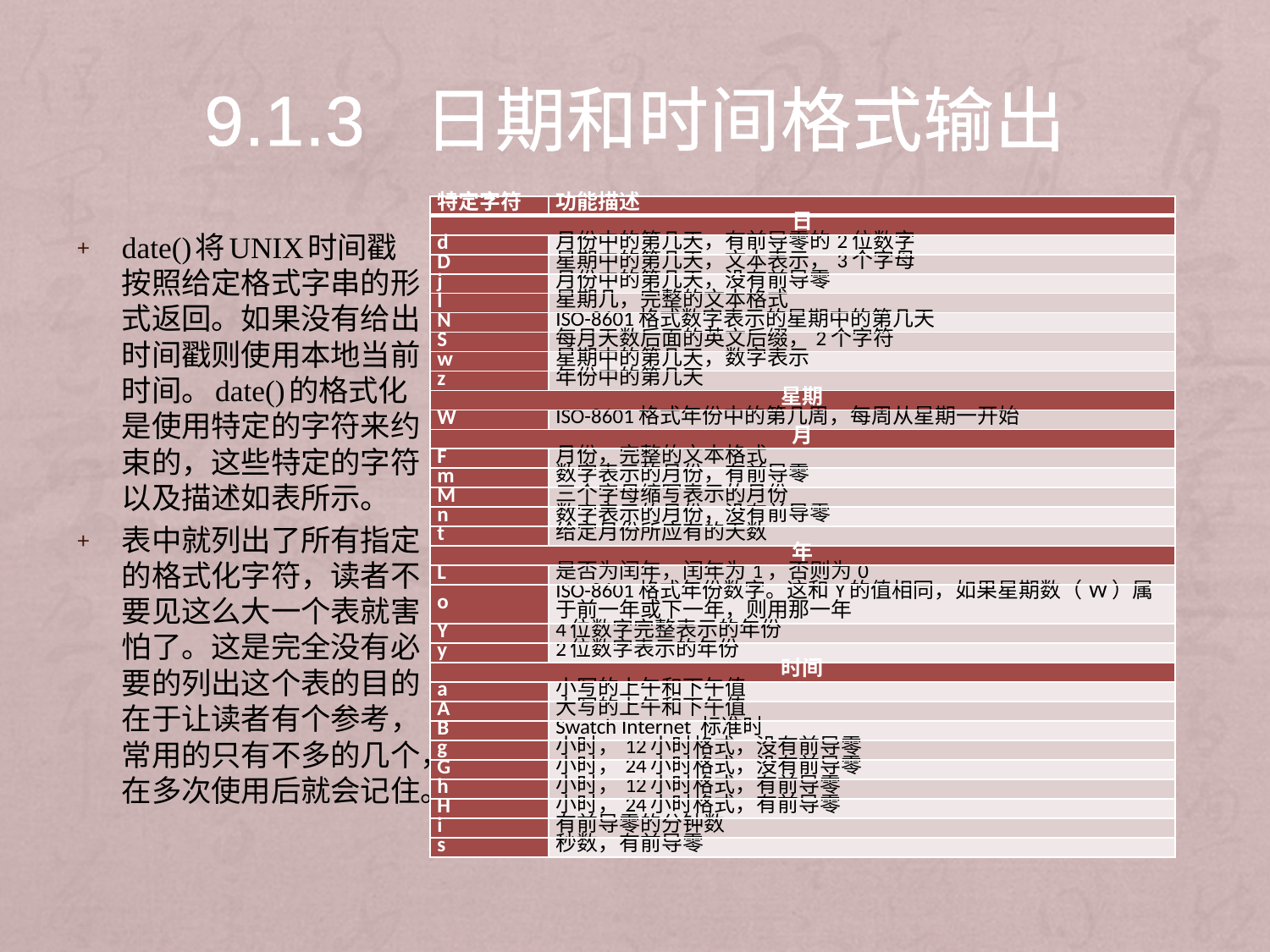

# 9.1.3  日期和时间格式输出
| 特定字符 | 功能描述 |
| --- | --- |
| 日 |  |
| d | 月份中的第几天，有前导零的2位数字 |
| D | 星期中的第几天，文本表示，3个字母 |
| j | 月份中的第几天，没有前导零 |
| l | 星期几，完整的文本格式 |
| N | ISO-8601格式数字表示的星期中的第几天 |
| S | 每月天数后面的英文后缀，2个字符 |
| w | 星期中的第几天，数字表示 |
| z | 年份中的第几天 |
| 星期 |  |
| W | ISO-8601格式年份中的第几周，每周从星期一开始 |
| 月 |  |
| F | 月份，完整的文本格式 |
| m | 数字表示的月份，有前导零 |
| M | 三个字母缩写表示的月份 |
| n | 数字表示的月份，没有前导零 |
| t | 给定月份所应有的天数 |
| 年 |  |
| L | 是否为闰年，闰年为1，否则为0 |
| o | ISO-8601格式年份数字。这和Y的值相同，如果星期数（W）属于前一年或下一年，则用那一年 |
| Y | 4位数字完整表示的年份 |
| y | 2位数字表示的年份 |
| 时间 |  |
| a | 小写的上午和下午值 |
| A | 大写的上午和下午值 |
| B | Swatch Internet 标准时 |
| g | 小时，12小时格式，没有前导零 |
| G | 小时，24小时格式，没有前导零 |
| h | 小时，12小时格式，有前导零 |
| H | 小时，24小时格式，有前导零 |
| i | 有前导零的分钟数 |
| s | 秒数，有前导零 |
date()将UNIX时间戳按照给定格式字串的形式返回。如果没有给出时间戳则使用本地当前时间。date()的格式化是使用特定的字符来约束的，这些特定的字符以及描述如表所示。
表中就列出了所有指定的格式化字符，读者不要见这么大一个表就害怕了。这是完全没有必要的列出这个表的目的在于让读者有个参考，常用的只有不多的几个，在多次使用后就会记住。